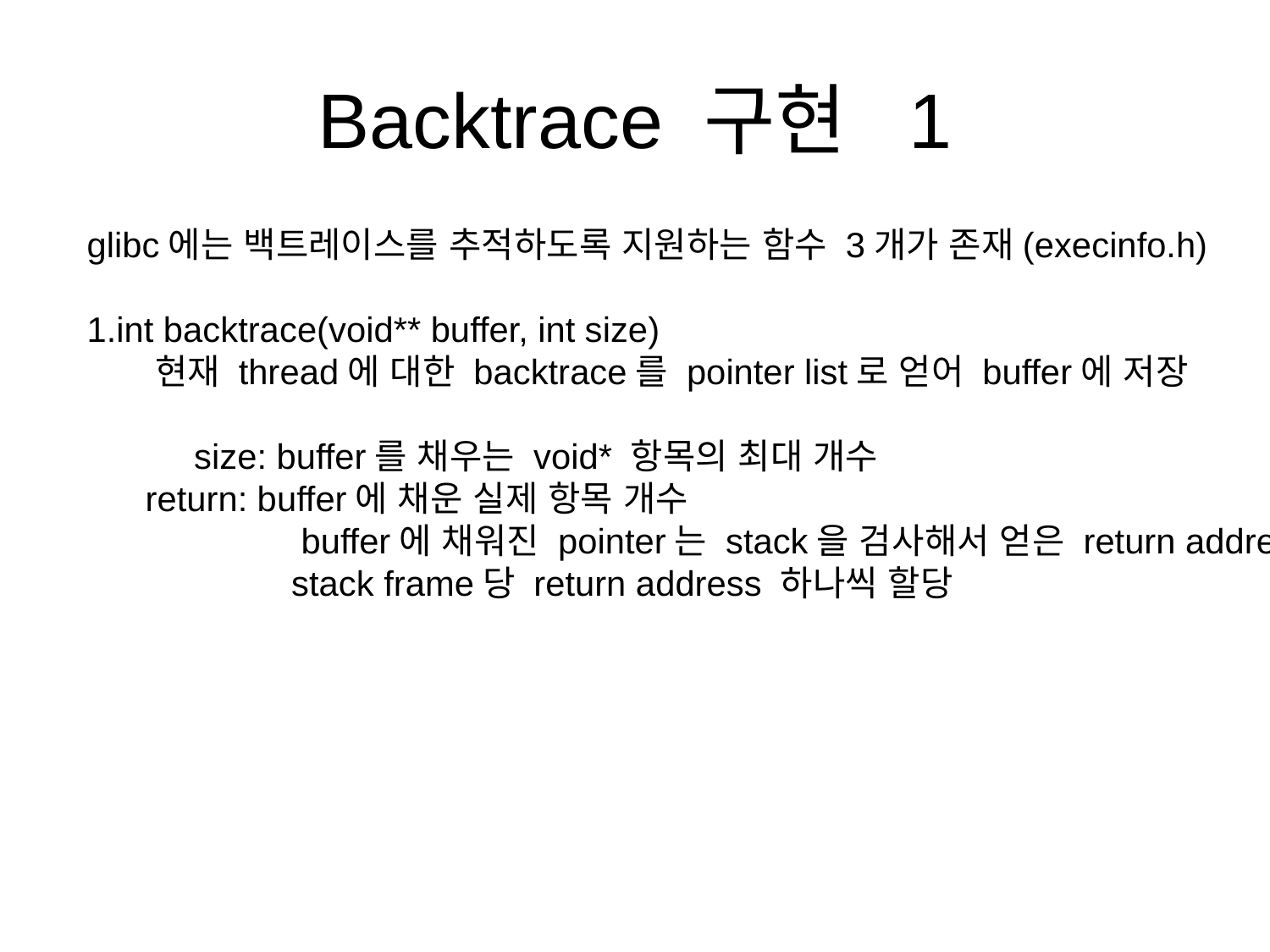

# Backtrace 구현  1
glibc에는 백트레이스를 추적하도록 지원하는 함수 3개가 존재(execinfo.h)

1.int backtrace(void** buffer, int size)
      현재 thread에 대한 backtrace를 pointer list로 얻어 buffer에 저장

           size: buffer를 채우는 void* 항목의 최대 개수
      return: buffer에 채운 실제 항목 개수
                      buffer에 채워진 pointer는 stack을 검사해서 얻은 return address
                     stack frame당 return address 하나씩 할당